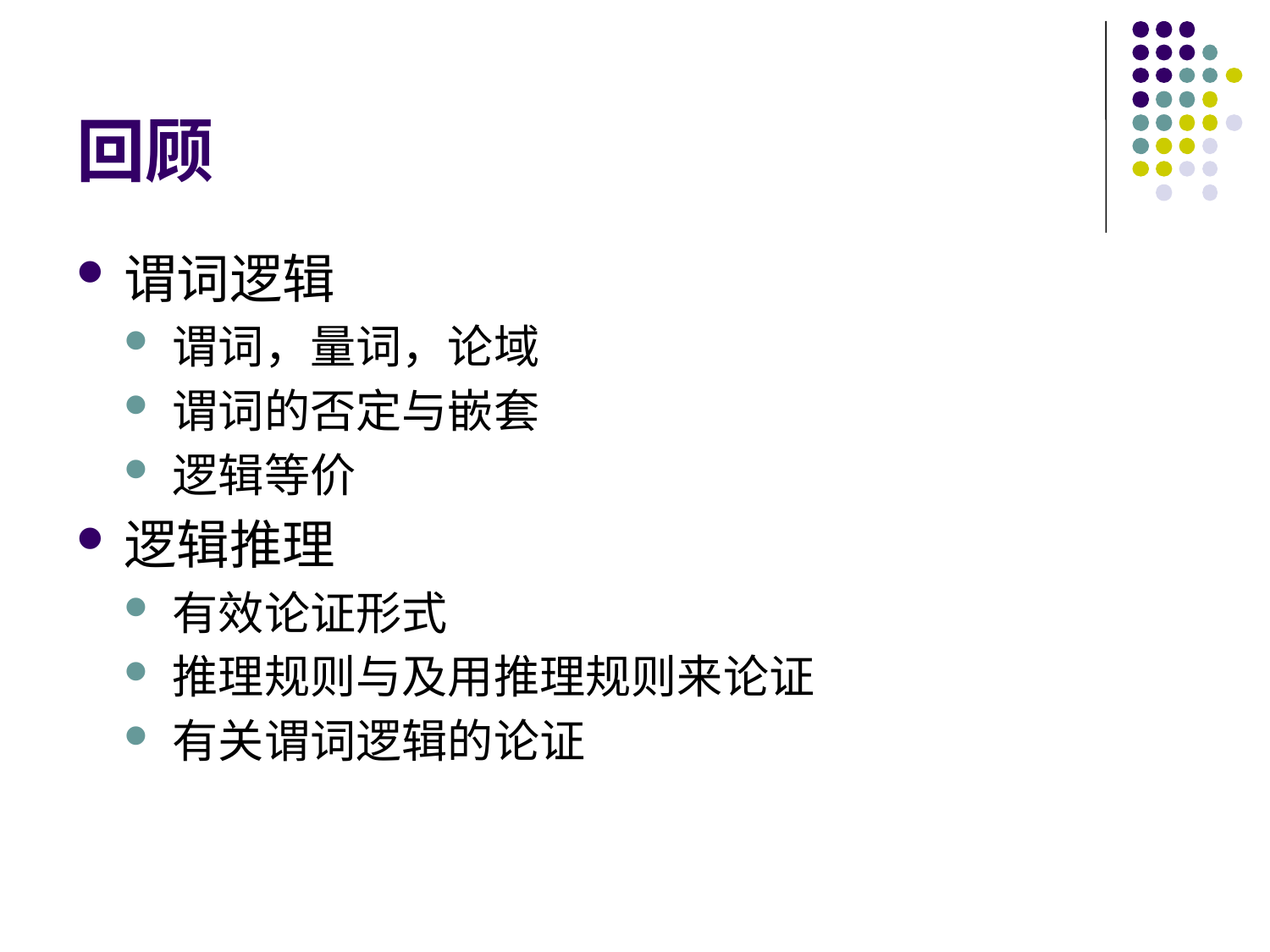

# 回顾
谓词逻辑
谓词，量词，论域
谓词的否定与嵌套
逻辑等价
逻辑推理
有效论证形式
推理规则与及用推理规则来论证
有关谓词逻辑的论证